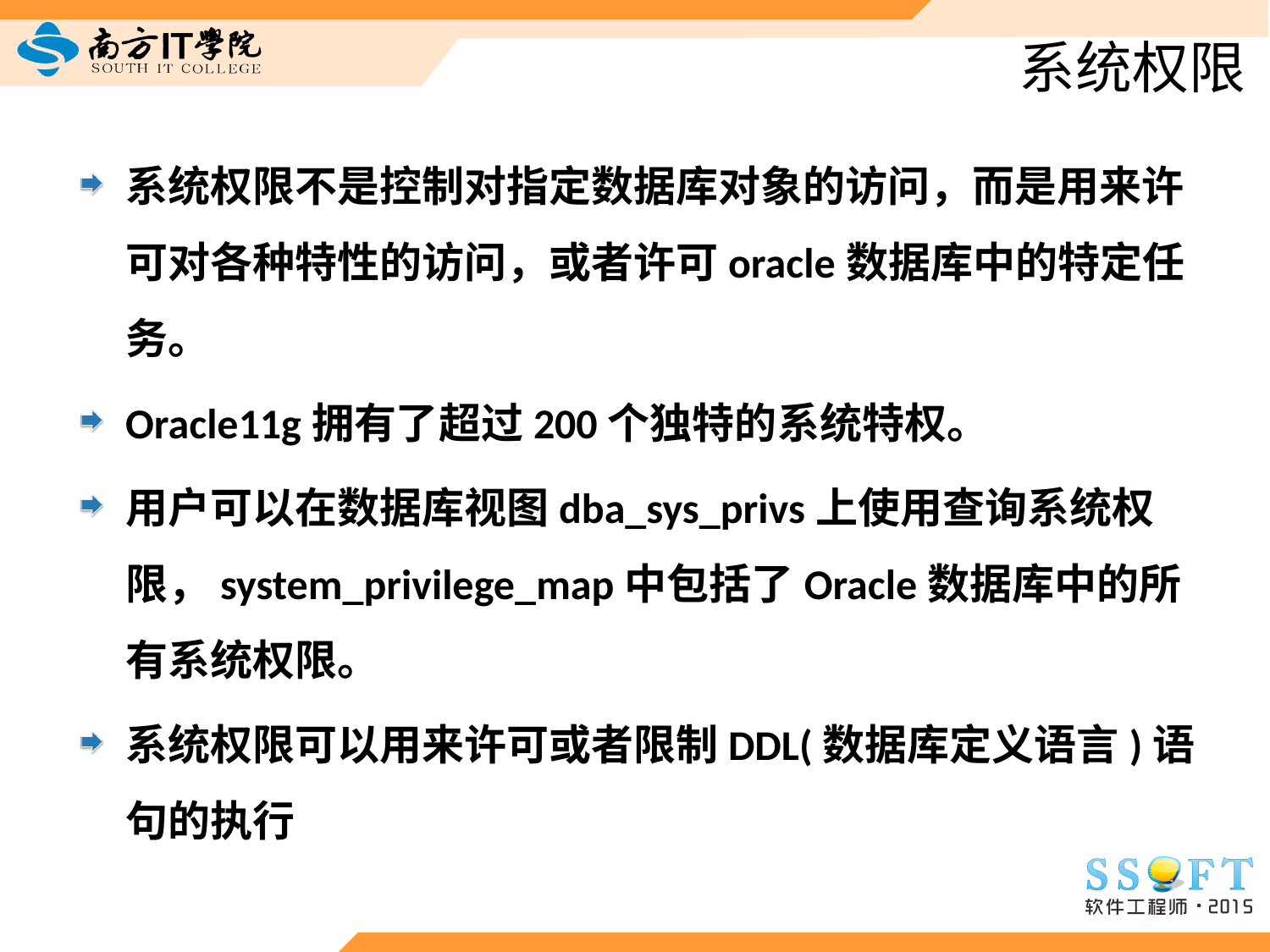

# 系统权限
系统权限不是控制对指定数据库对象的访问，而是用来许可对各种特性的访问，或者许可oracle数据库中的特定任务。
Oracle11g拥有了超过200个独特的系统特权。
用户可以在数据库视图dba_sys_privs上使用查询系统权限，system_privilege_map中包括了Oracle数据库中的所有系统权限。
系统权限可以用来许可或者限制DDL(数据库定义语言)语句的执行